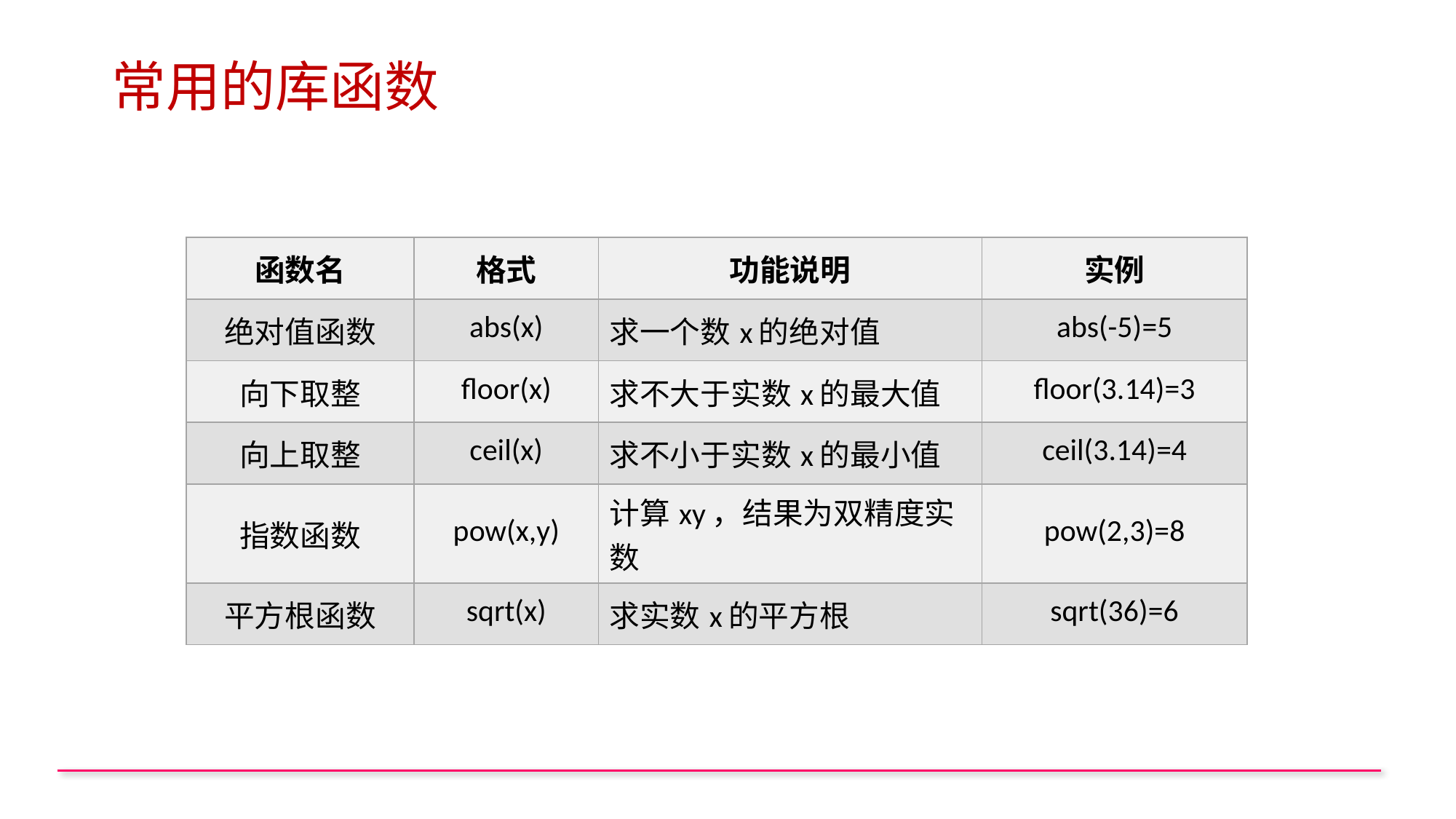

# 常用的库函数
| 函数名 | 格式 | 功能说明 | 实例 |
| --- | --- | --- | --- |
| 绝对值函数 | abs(x) | 求一个数x的绝对值 | abs(-5)=5 |
| 向下取整 | floor(x) | 求不大于实数x的最大值 | floor(3.14)=3 |
| 向上取整 | ceil(x) | 求不小于实数x的最小值 | ceil(3.14)=4 |
| 指数函数 | pow(x,y) | 计算xy，结果为双精度实数 | pow(2,3)=8 |
| 平方根函数 | sqrt(x) | 求实数x的平方根 | sqrt(36)=6 |